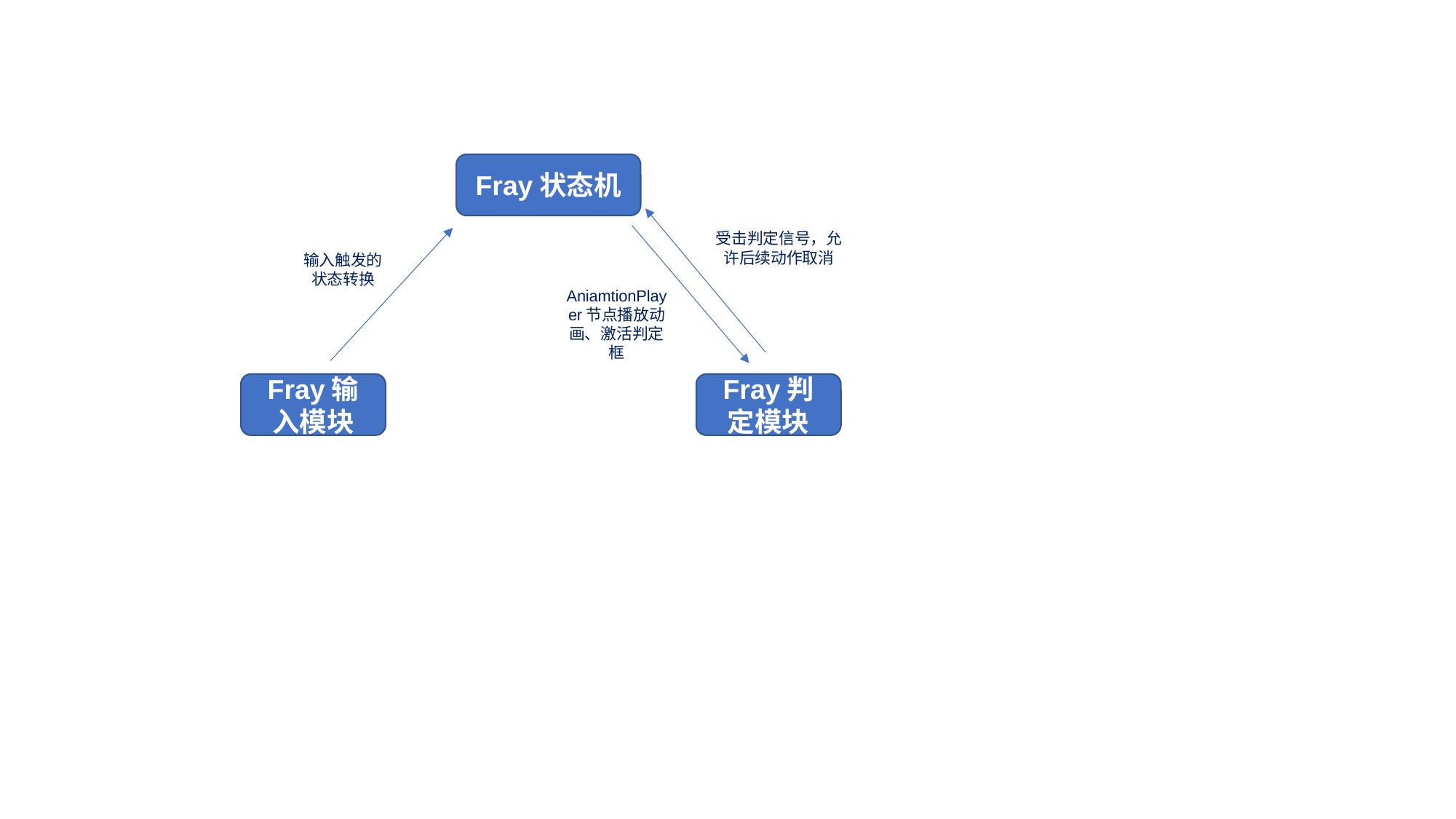

Fray状态机
受击判定信号，允许后续动作取消
输入触发的状态转换
AniamtionPlayer节点播放动画、激活判定框
Fray输入模块
Fray判定模块